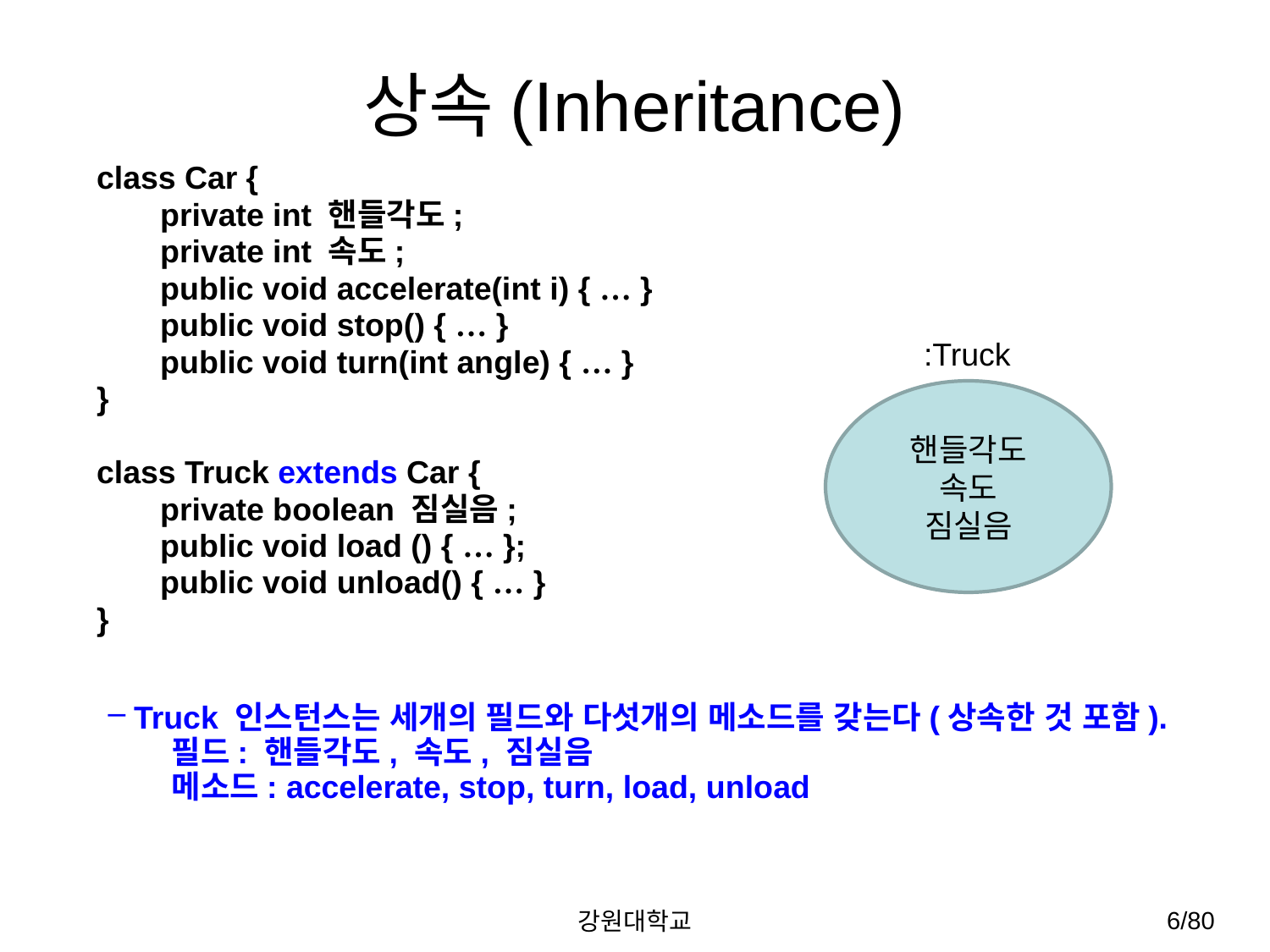

# 상속(Inheritance)
class Car {
private int 핸들각도;
private int 속도;
public void accelerate(int i) { … }
public void stop() { … }
public void turn(int angle) { … }
}

class Truck extends Car {
private boolean 짐실음;
public void load () { … };
public void unload() { … }
}
:Truck
핸들각도
속도
짐실음
Truck 인스턴스는 세개의 필드와 다섯개의 메소드를 갖는다(상속한 것 포함).
필드: 핸들각도, 속도, 짐실음
메소드: accelerate, stop, turn, load, unload
강원대학교